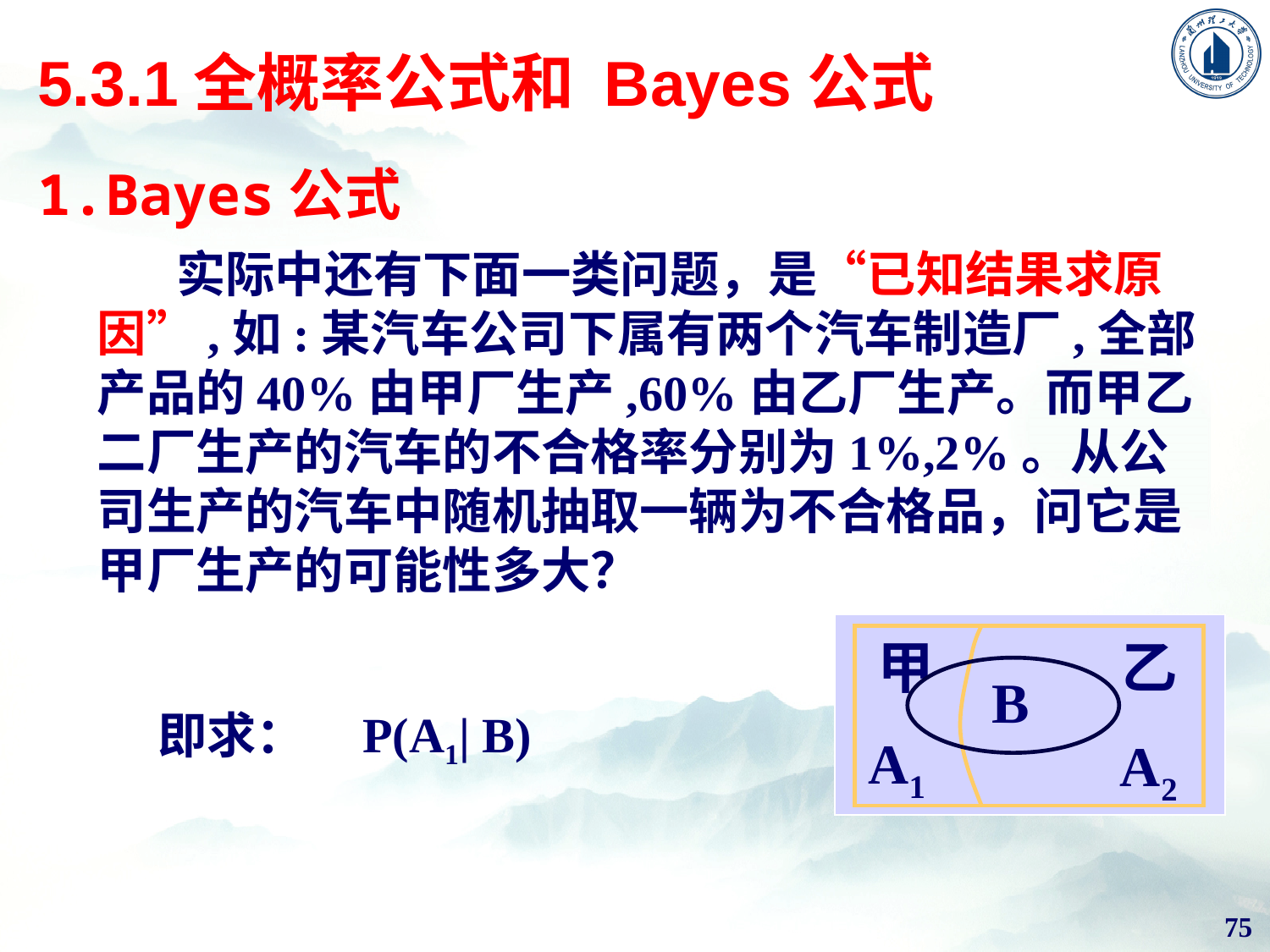

5.3.1全概率公式和 Bayes公式
1.Bayes公式
      实际中还有下面一类问题，是“已知结果求原因”,如:某汽车公司下属有两个汽车制造厂,全部产品的40%由甲厂生产,60%由乙厂生产。而甲乙二厂生产的汽车的不合格率分别为1%,2%。从公司生产的汽车中随机抽取一辆为不合格品，问它是甲厂生产的可能性多大？

甲

乙

B
A1
A2
P(A1| B)
即求：
75